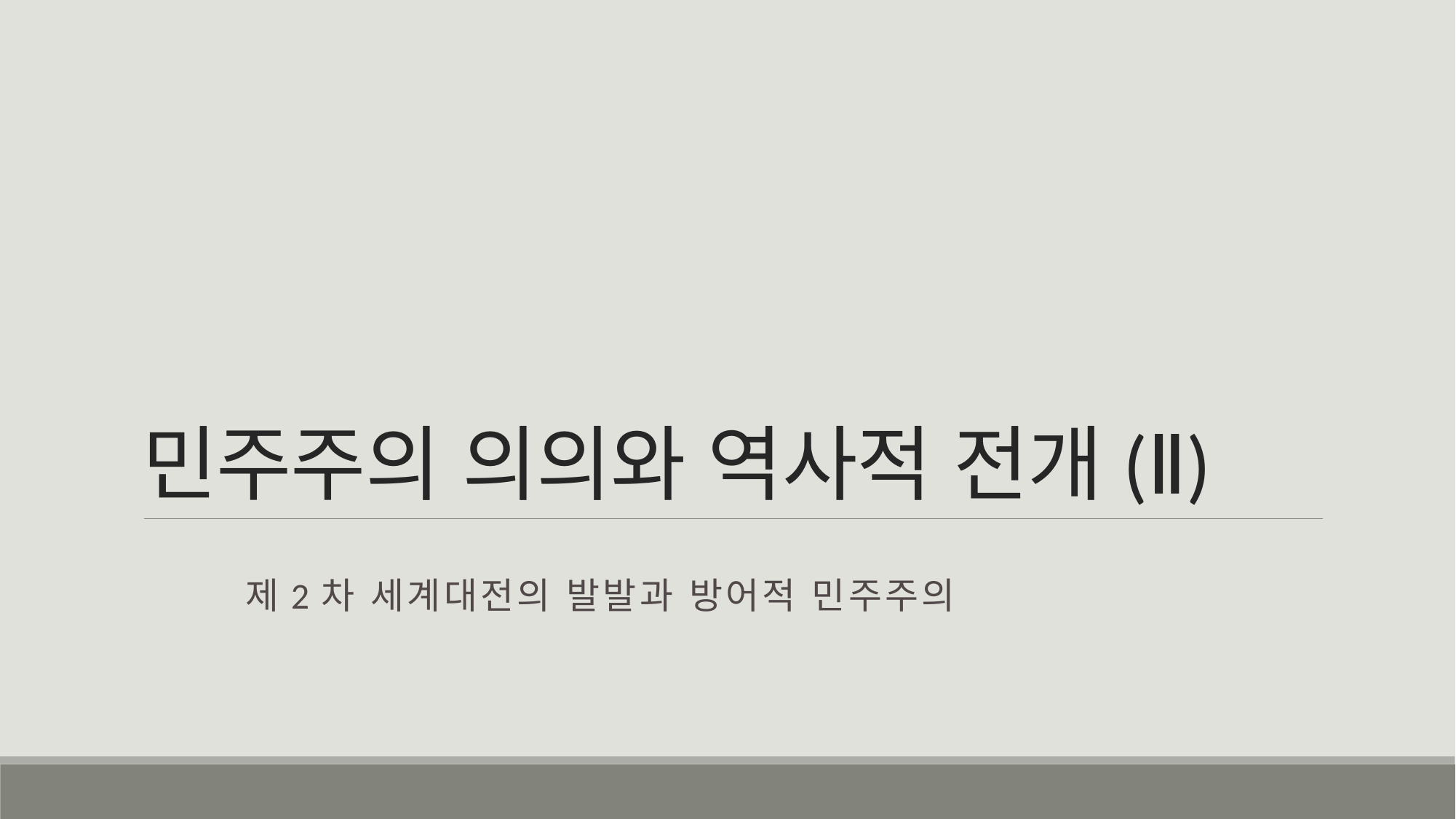

# 민주주의 의의와 역사적 전개(Ⅱ)
제2차 세계대전의 발발과 방어적 민주주의